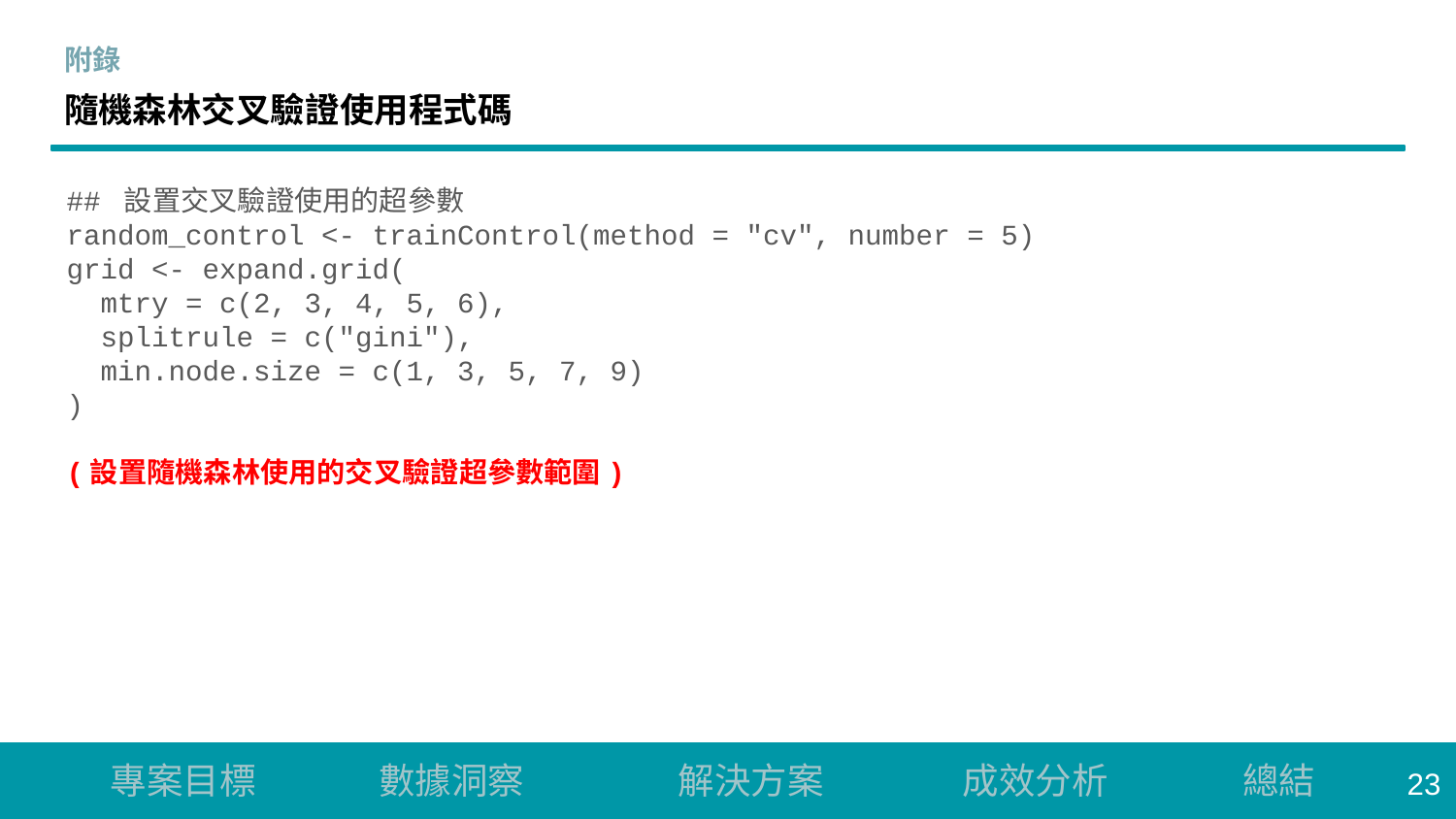

附錄
# 隨機森林交叉驗證使用程式碼

## 設置交叉驗證使用的超參數
random_control <- trainControl(method = "cv", number = 5)
grid <- expand.grid(
  mtry = c(2, 3, 4, 5, 6),
  splitrule = c("gini"),
  min.node.size = c(1, 3, 5, 7, 9)
)

(設置隨機森林使用的交叉驗證超參數範圍)

32
專案目標

解決方案
結論
16
專案目標
總結

數據洞察
解決方案
成效分析
23
數據洞察
成效分析